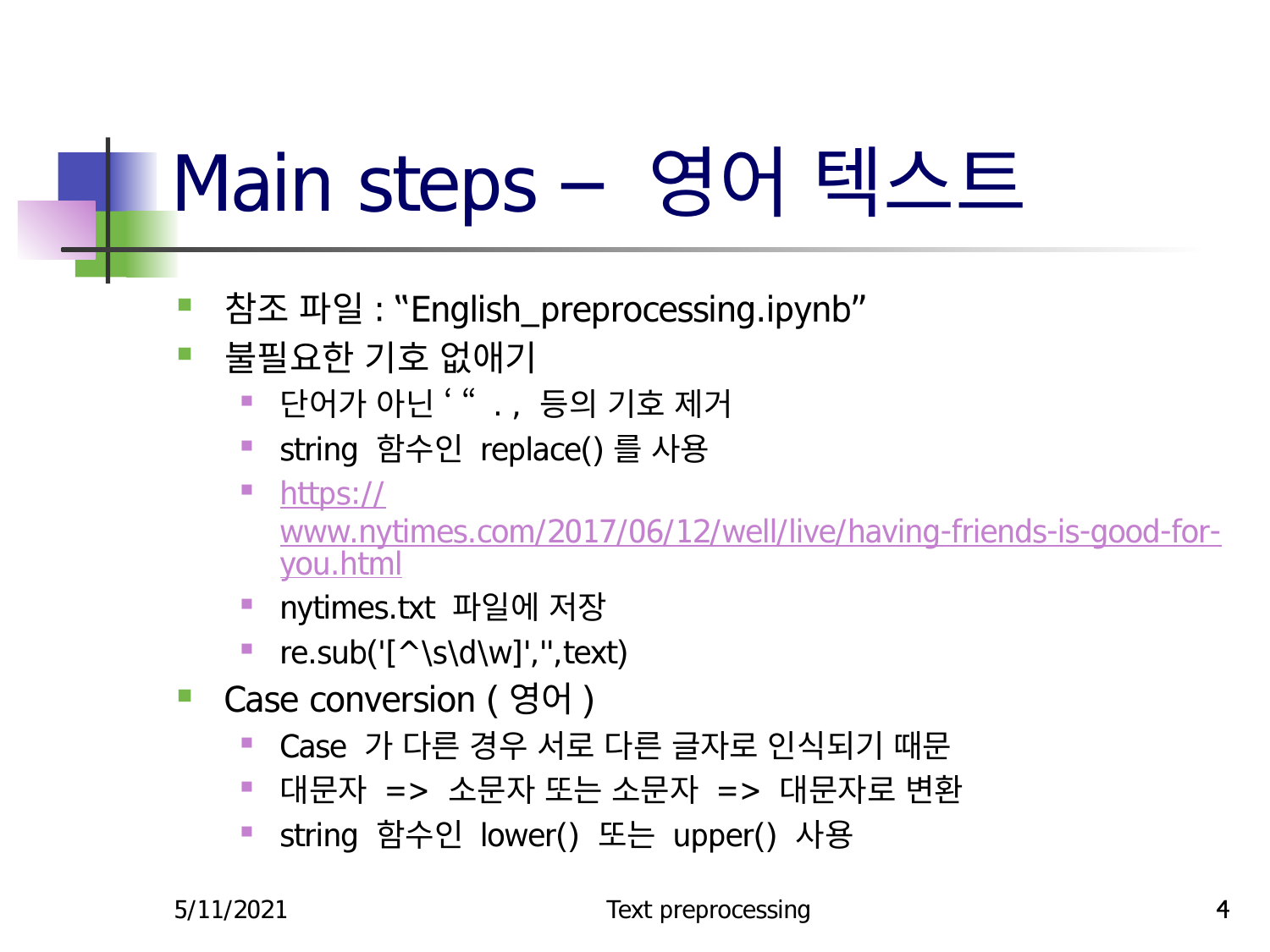

# Main steps – 영어 텍스트
참조 파일: “English_preprocessing.ipynb”
불필요한 기호 없애기
단어가 아닌 ‘ “ . , 등의 기호 제거
string 함수인 replace()를 사용
https://www.nytimes.com/2017/06/12/well/live/having-friends-is-good-for-you.html
nytimes.txt 파일에 저장
re.sub('[^\s\d\w]','',text)
Case conversion (영어)
Case 가 다른 경우 서로 다른 글자로 인식되기 때문
대문자 => 소문자 또는 소문자 => 대문자로 변환
string 함수인 lower() 또는 upper() 사용
5/11/2021
Text preprocessing
4